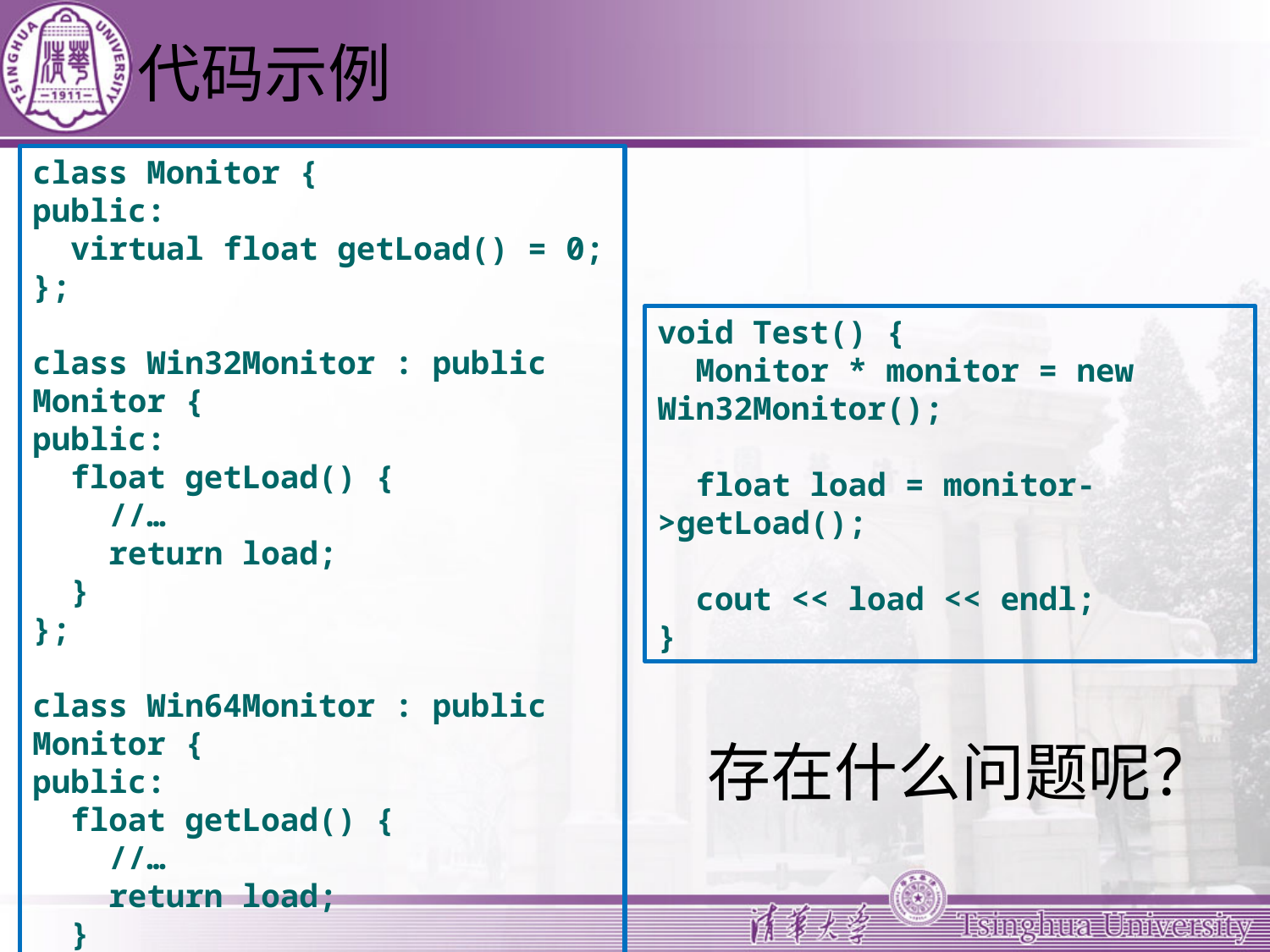

# 代码示例
class Monitor {
public:
  virtual float getLoad() = 0;
};

class Win32Monitor : public Monitor {
public:
  float getLoad() {
    //…
    return load;
  }
};

class Win64Monitor : public Monitor {
public:
  float getLoad() {
    //…
    return load;
  }
};
void Test() {
  Monitor * monitor = new Win32Monitor();

  float load = monitor->getLoad();

  cout << load << endl;
}
存在什么问题呢？